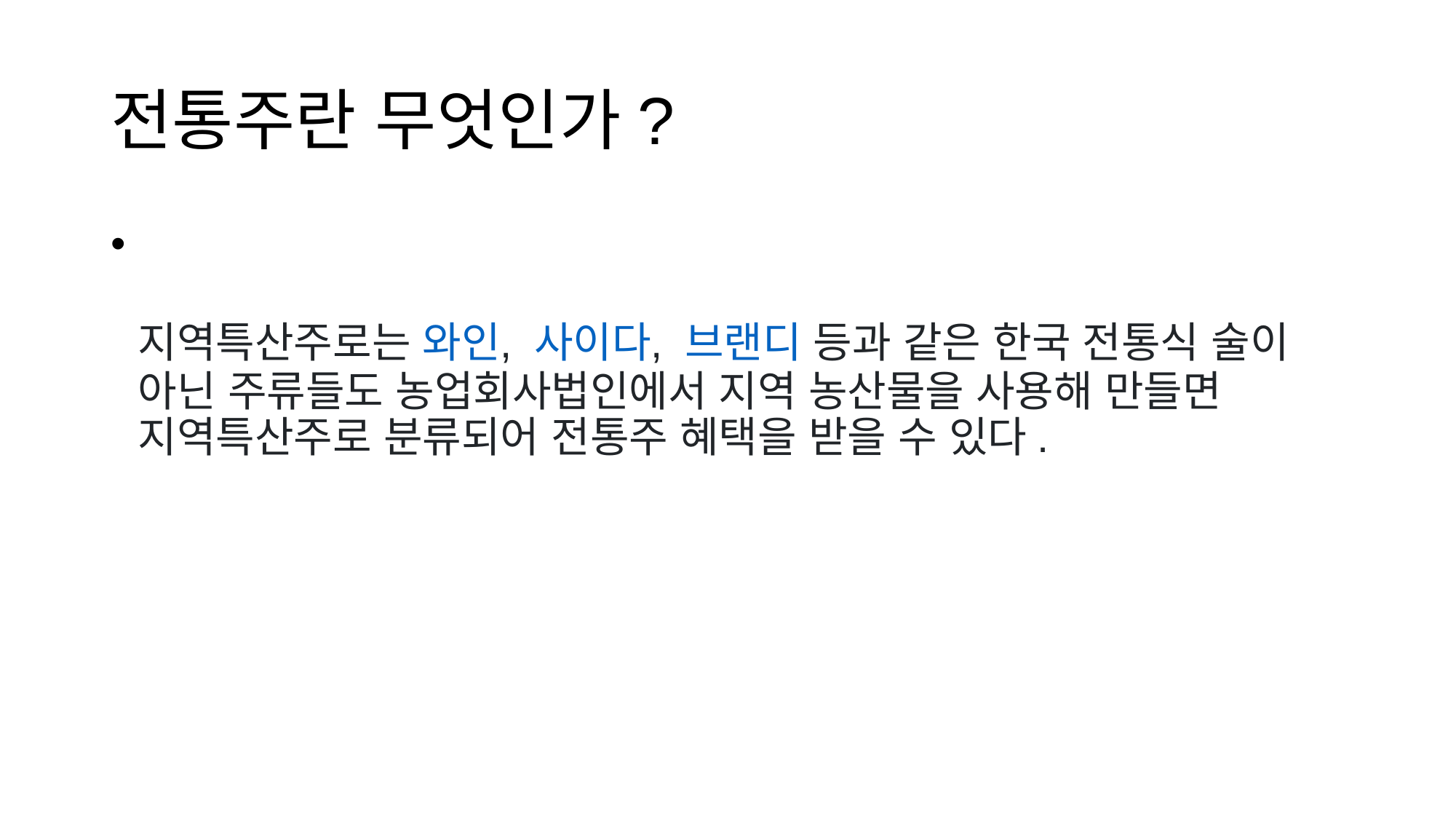

# 전통주란 무엇인가?
지역특산주로는 와인, 사이다, 브랜디 등과 같은 한국 전통식 술이 아닌 주류들도 농업회사법인에서 지역 농산물을 사용해 만들면 지역특산주로 분류되어 전통주 혜택을 받을 수 있다.